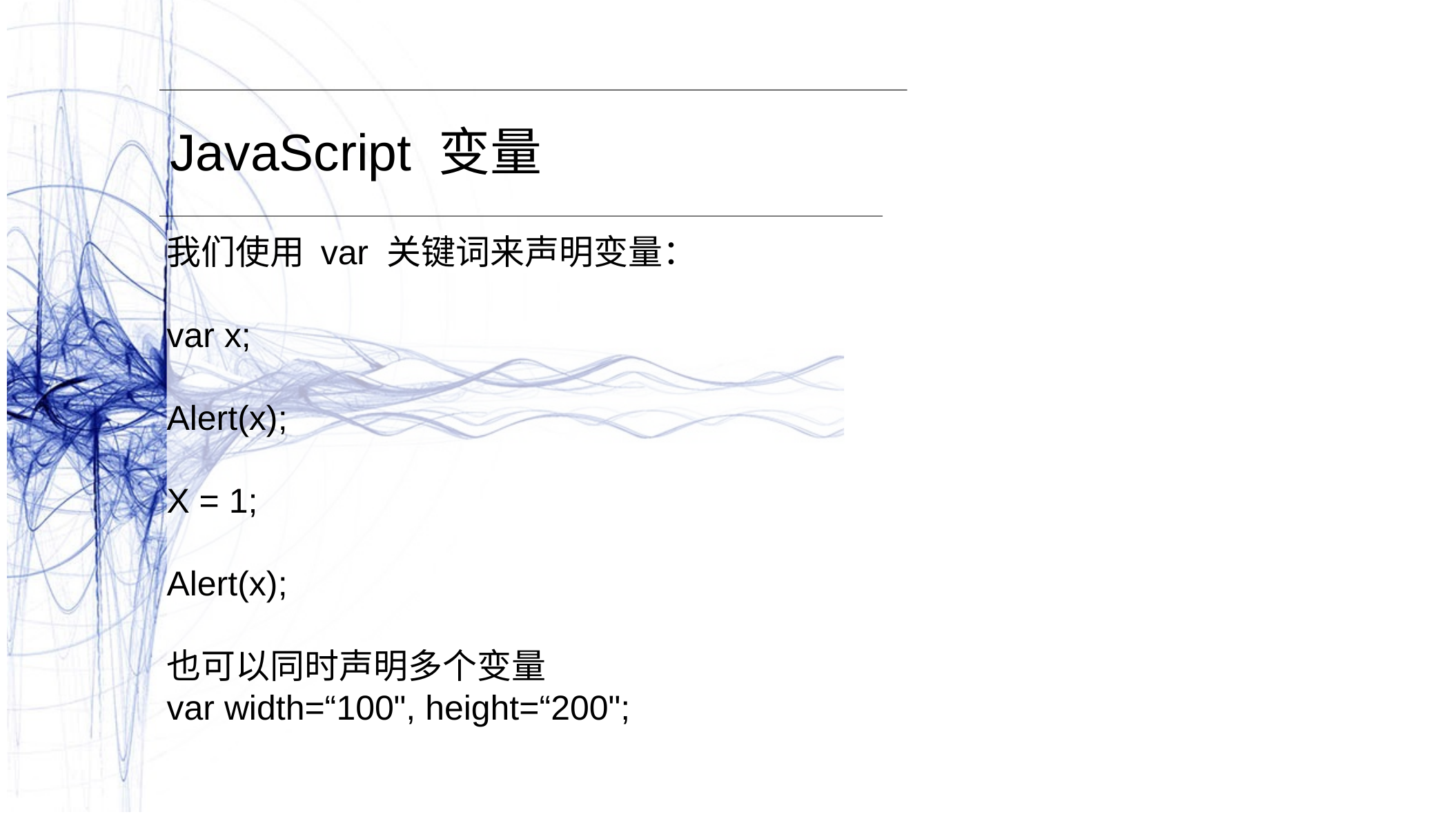

JavaScript 变量

我们使用 var 关键词来声明变量：

var x;

Alert(x);

X = 1;

Alert(x);

也可以同时声明多个变量
var width=“100", height=“200";